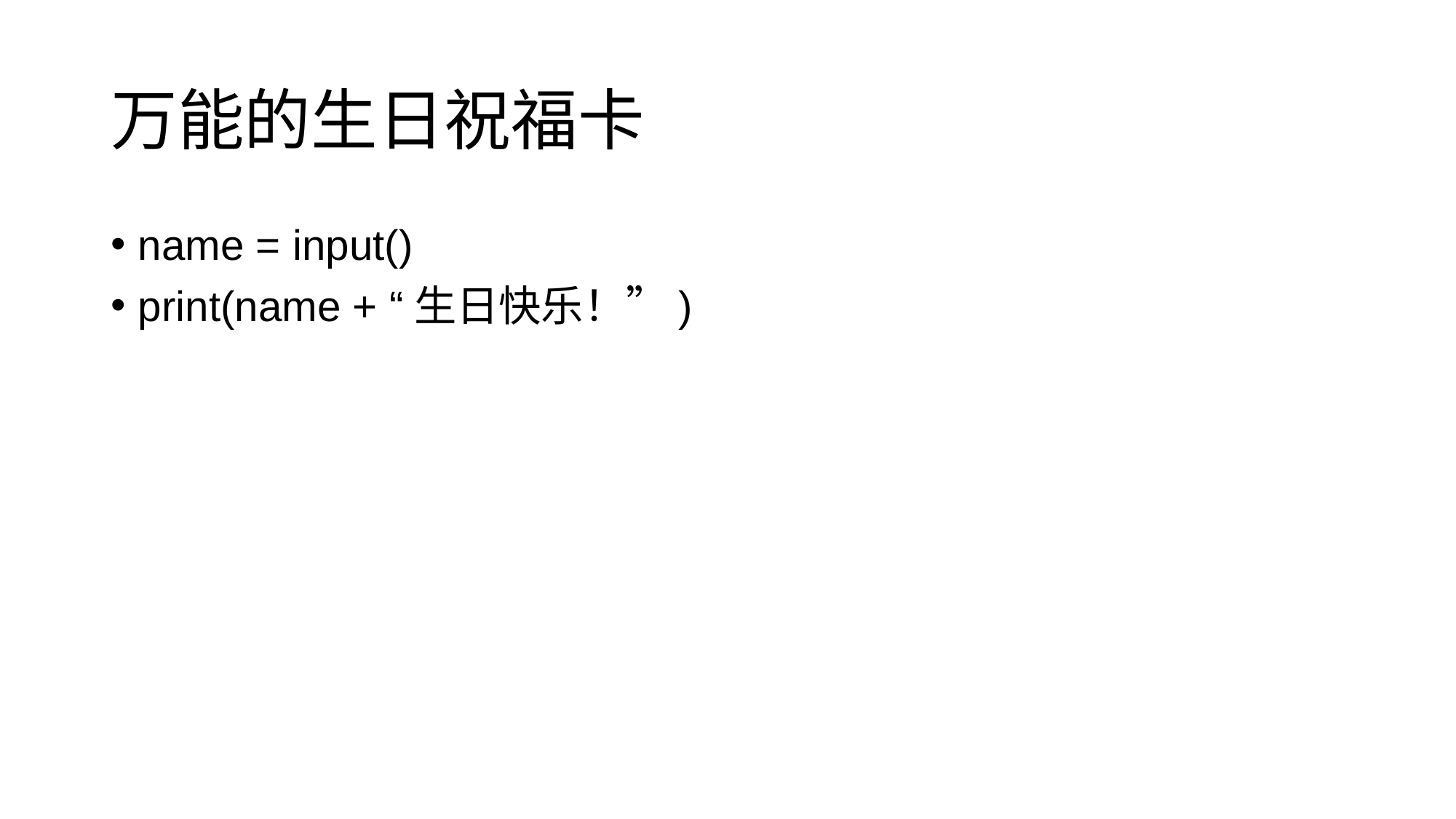

# 万能的生日祝福卡
name = input()
print(name + “生日快乐！”)